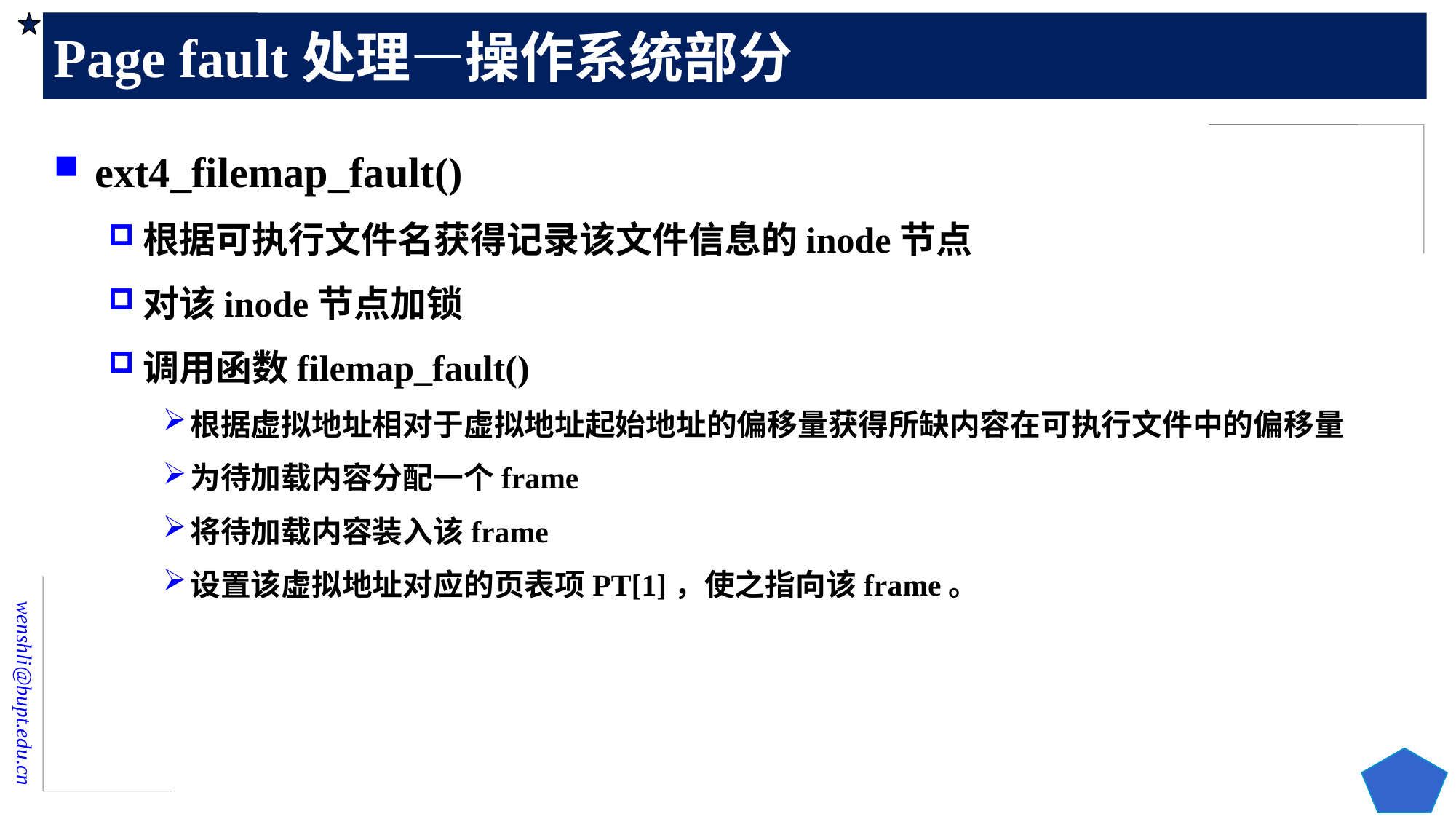

# Page fault处理—操作系统部分
ext4_filemap_fault()
根据可执行文件名获得记录该文件信息的inode节点
对该inode节点加锁
调用函数filemap_fault()
根据虚拟地址相对于虚拟地址起始地址的偏移量获得所缺内容在可执行文件中的偏移量
为待加载内容分配一个frame
将待加载内容装入该frame
设置该虚拟地址对应的页表项PT[1]，使之指向该frame。

108